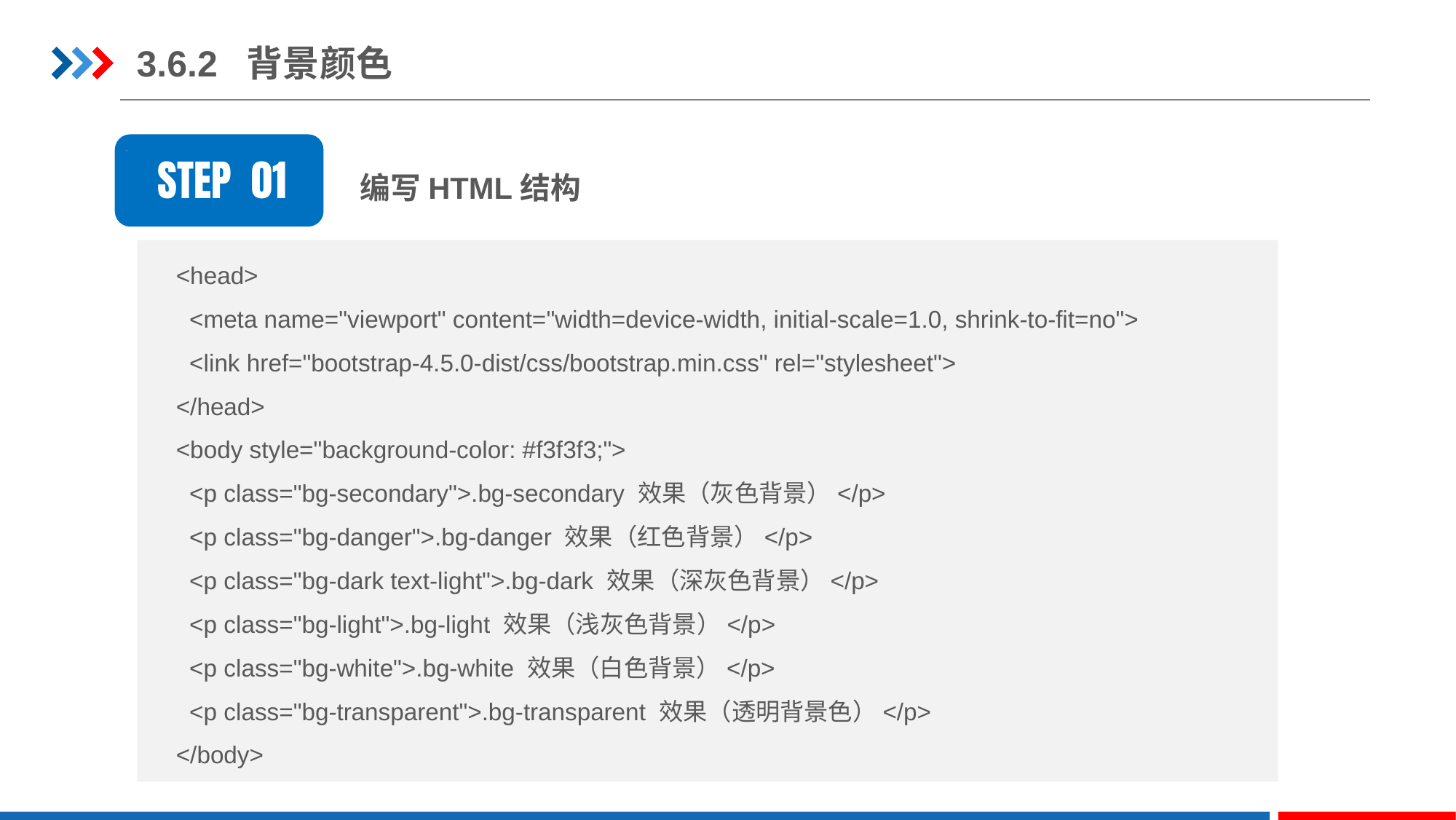

3.6.2  背景颜色

编写HTML结构
STEP  01
<head>
  <meta name="viewport" content="width=device-width, initial-scale=1.0, shrink-to-fit=no">
  <link href="bootstrap-4.5.0-dist/css/bootstrap.min.css" rel="stylesheet">
</head>
<body style="background-color: #f3f3f3;">
  <p class="bg-secondary">.bg-secondary 效果（灰色背景）</p>
  <p class="bg-danger">.bg-danger 效果（红色背景）</p>
  <p class="bg-dark text-light">.bg-dark 效果（深灰色背景）</p>
  <p class="bg-light">.bg-light 效果（浅灰色背景）</p>
  <p class="bg-white">.bg-white 效果（白色背景）</p>
  <p class="bg-transparent">.bg-transparent 效果（透明背景色）</p>
</body>